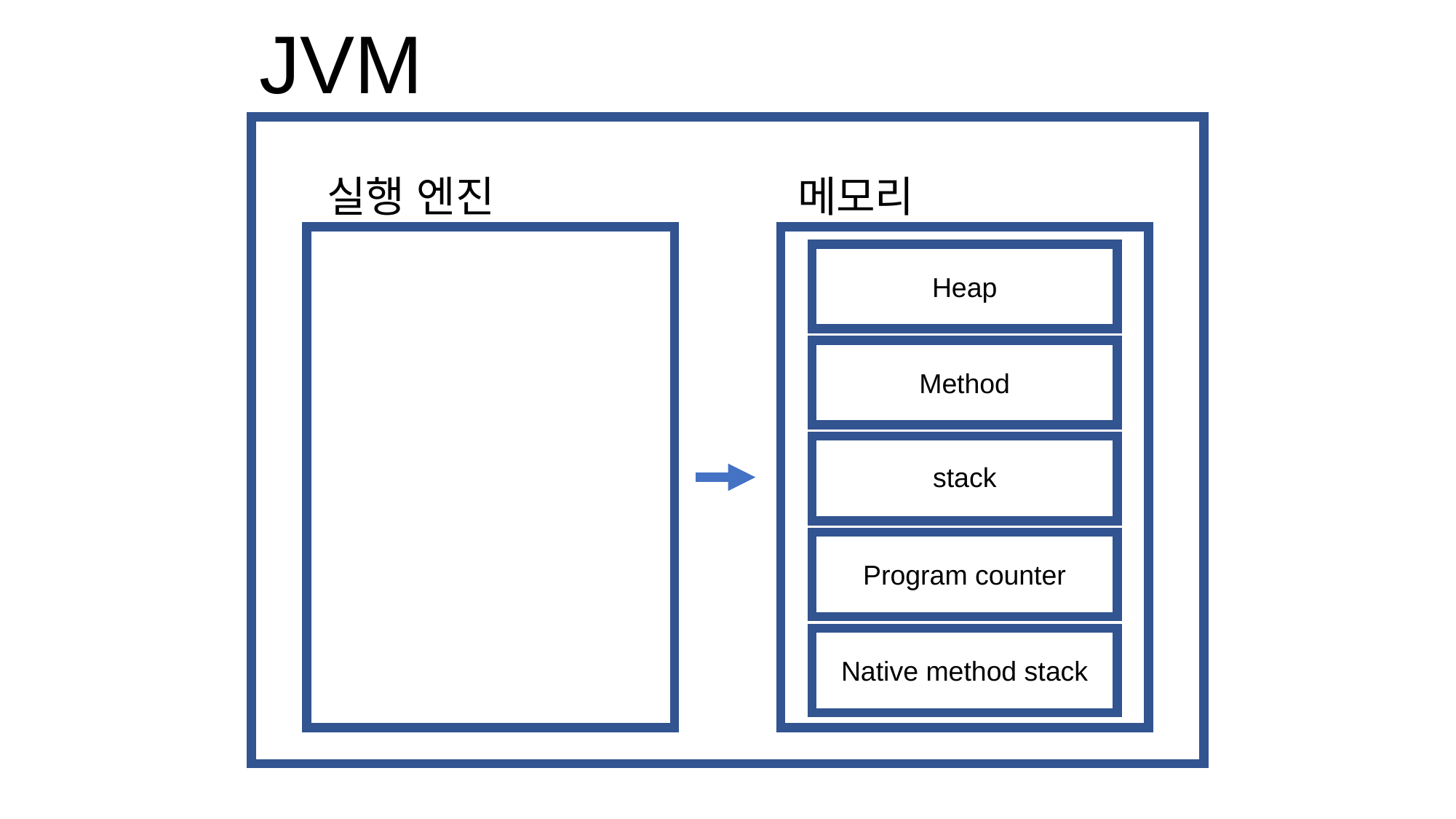

JVM

실행 엔진
메모리

Heap

Method

stack

Program counter

Native method stack